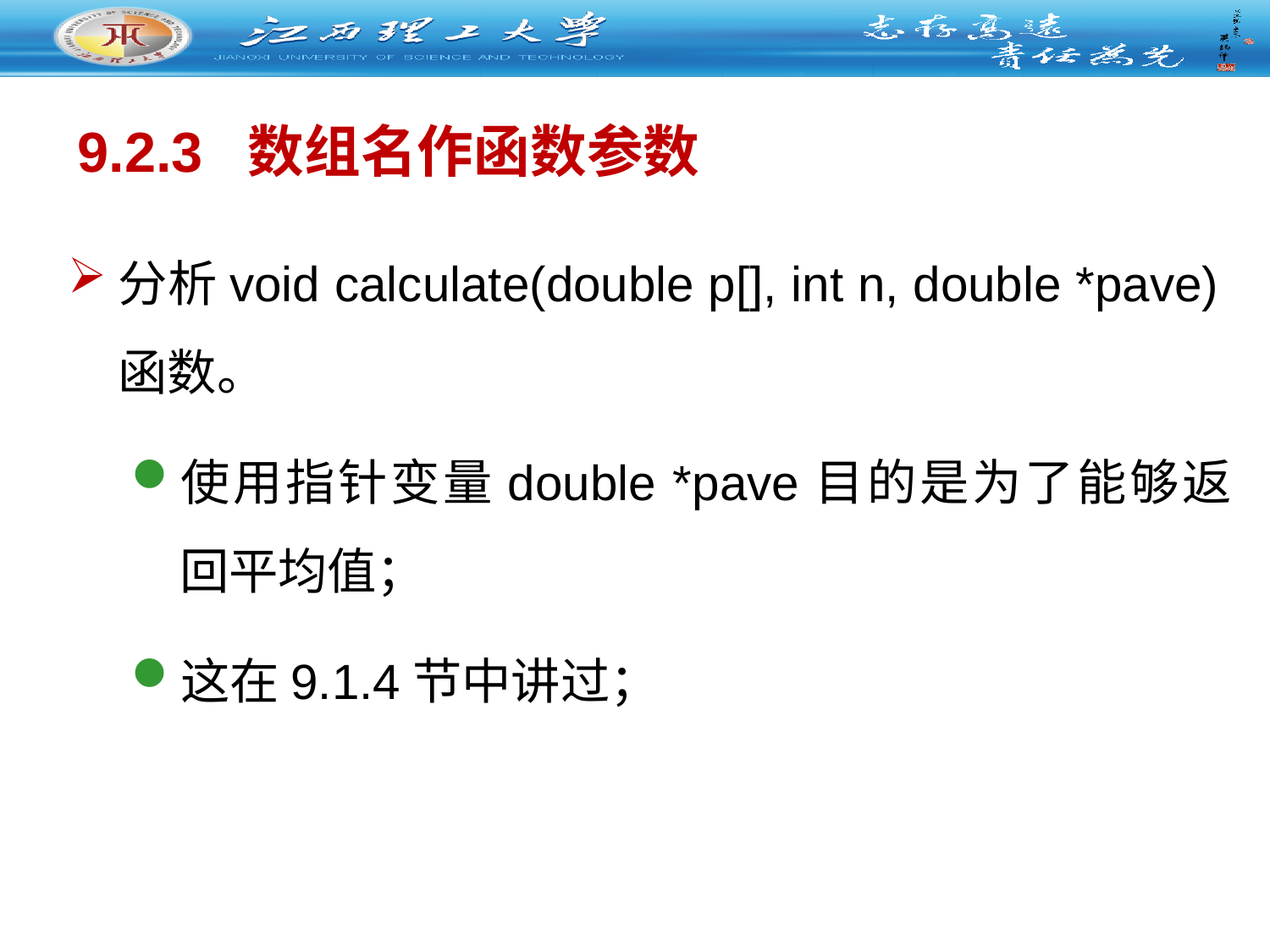

# 9.2.3  数组名作函数参数
分析void calculate(double p[], int n, double *pave)函数。
使用指针变量double *pave目的是为了能够返回平均值；
这在9.1.4节中讲过；